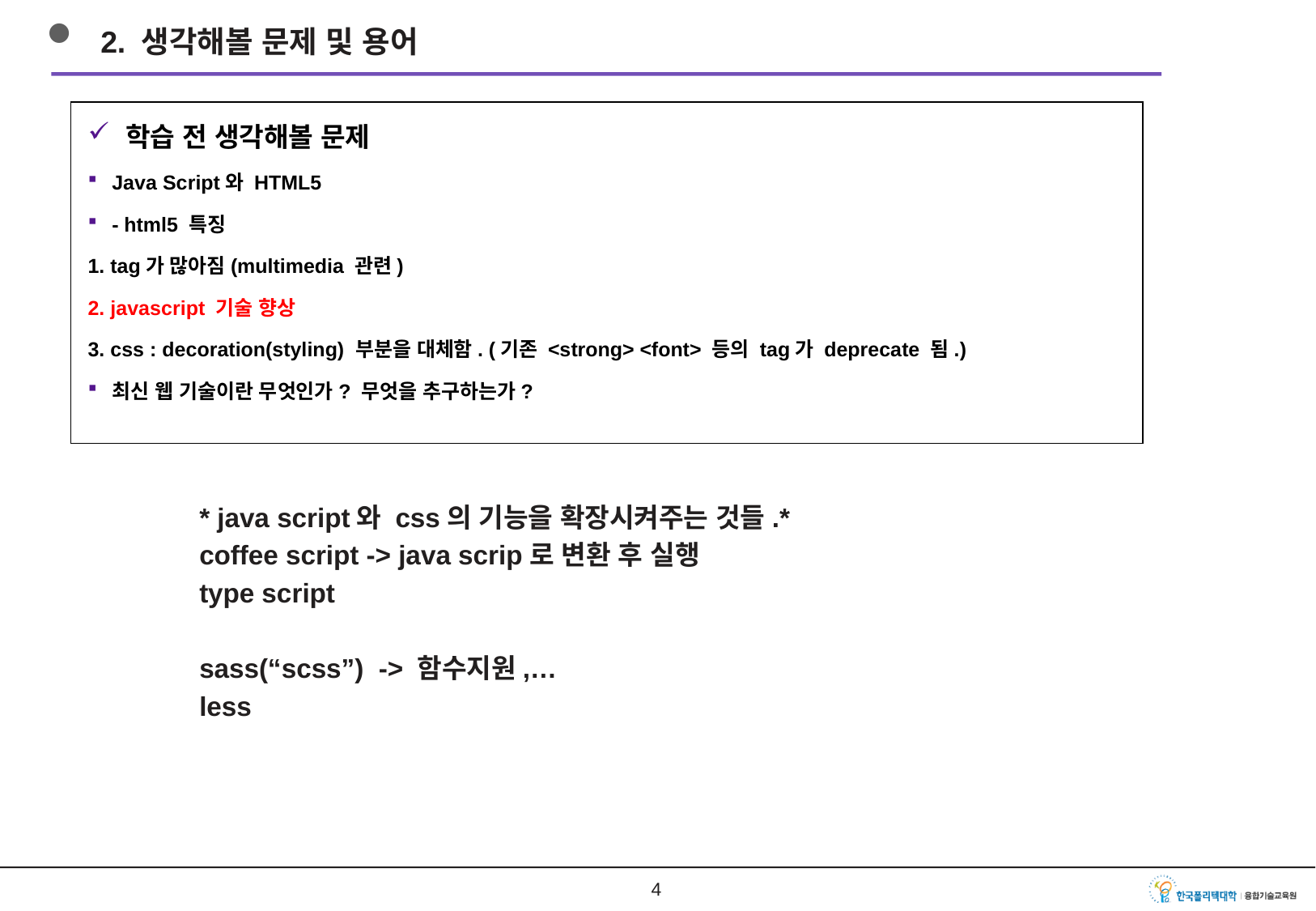

2. 생각해볼 문제 및 용어
학습 전 생각해볼 문제
Java Script와 HTML5
- html5 특징
1. tag가 많아짐(multimedia 관련)
2. javascript 기술 향상
3. css : decoration(styling) 부분을 대체함. (기존 <strong> <font> 등의 tag가 deprecate 됨.)
최신 웹 기술이란 무엇인가? 무엇을 추구하는가?
* java script와 css의 기능을 확장시켜주는 것들.*
coffee script -> java scrip로 변환 후 실행
type script

sass(“scss”)  -> 함수지원,…
less
4